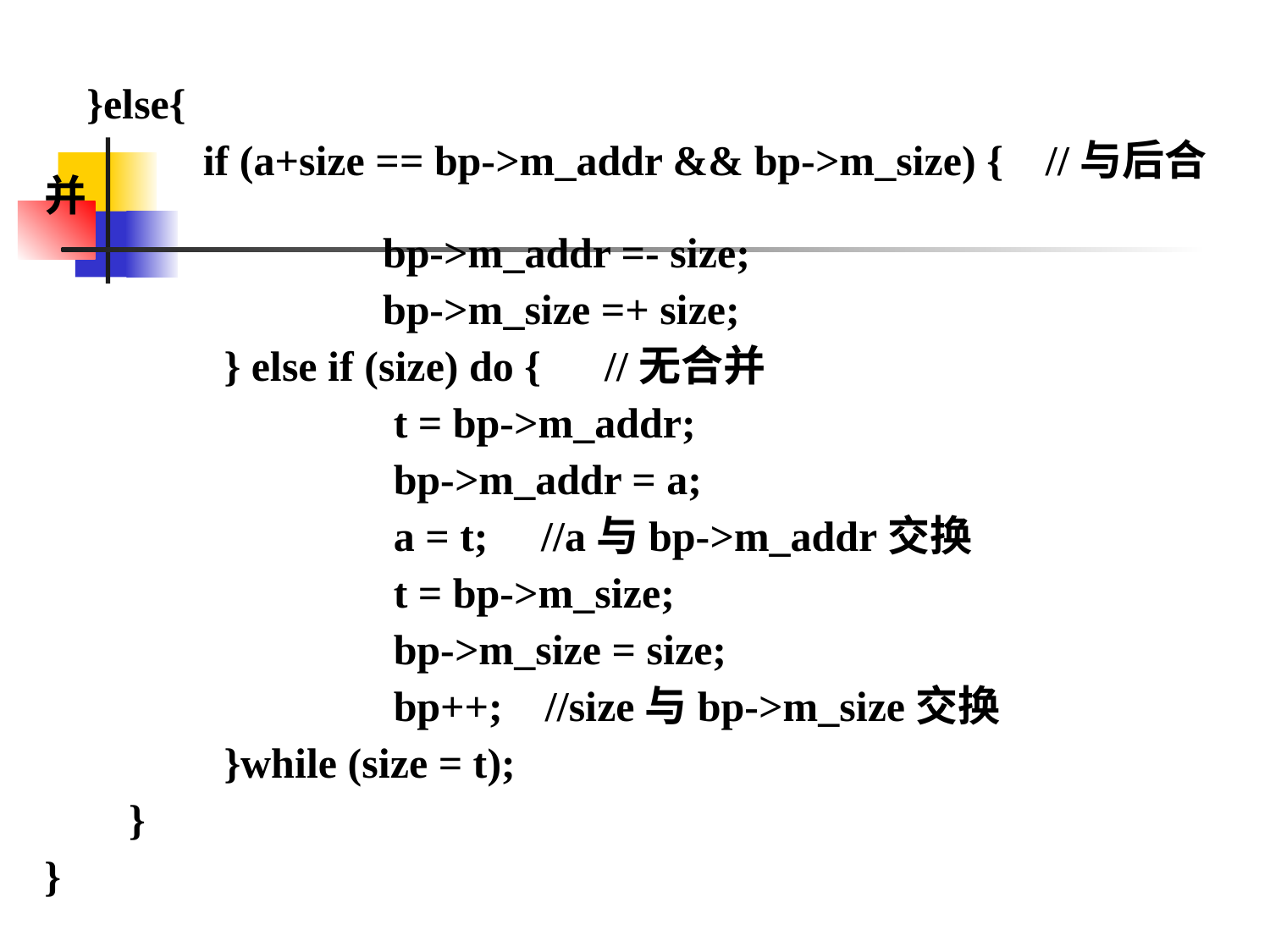

}else{
               if (a+size == bp->m_addr && bp->m_size) {    //与后合并
                                bp->m_addr =- size;
                                bp->m_size =+ size;
                 } else if (size) do {      //无合并
                                 t = bp->m_addr;
                                 bp->m_addr = a;
                                 a = t;     //a与bp->m_addr交换
                                 t = bp->m_size;
                                 bp->m_size = size;
                                 bp++;    //size与bp->m_size交换
                 }while (size = t);
        }
}